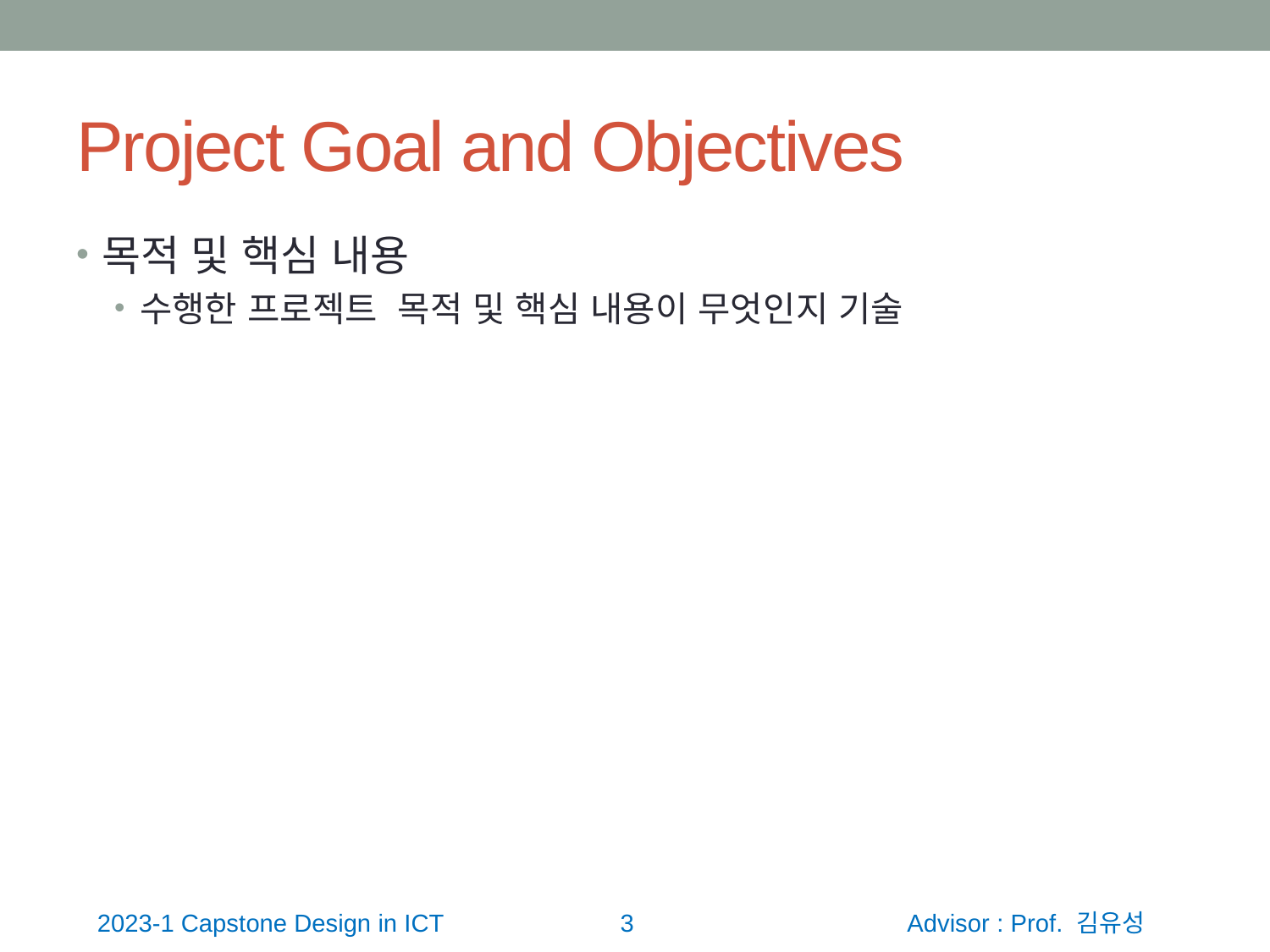

# Project Goal and Objectives
목적 및 핵심 내용
수행한 프로젝트  목적 및 핵심 내용이 무엇인지 기술